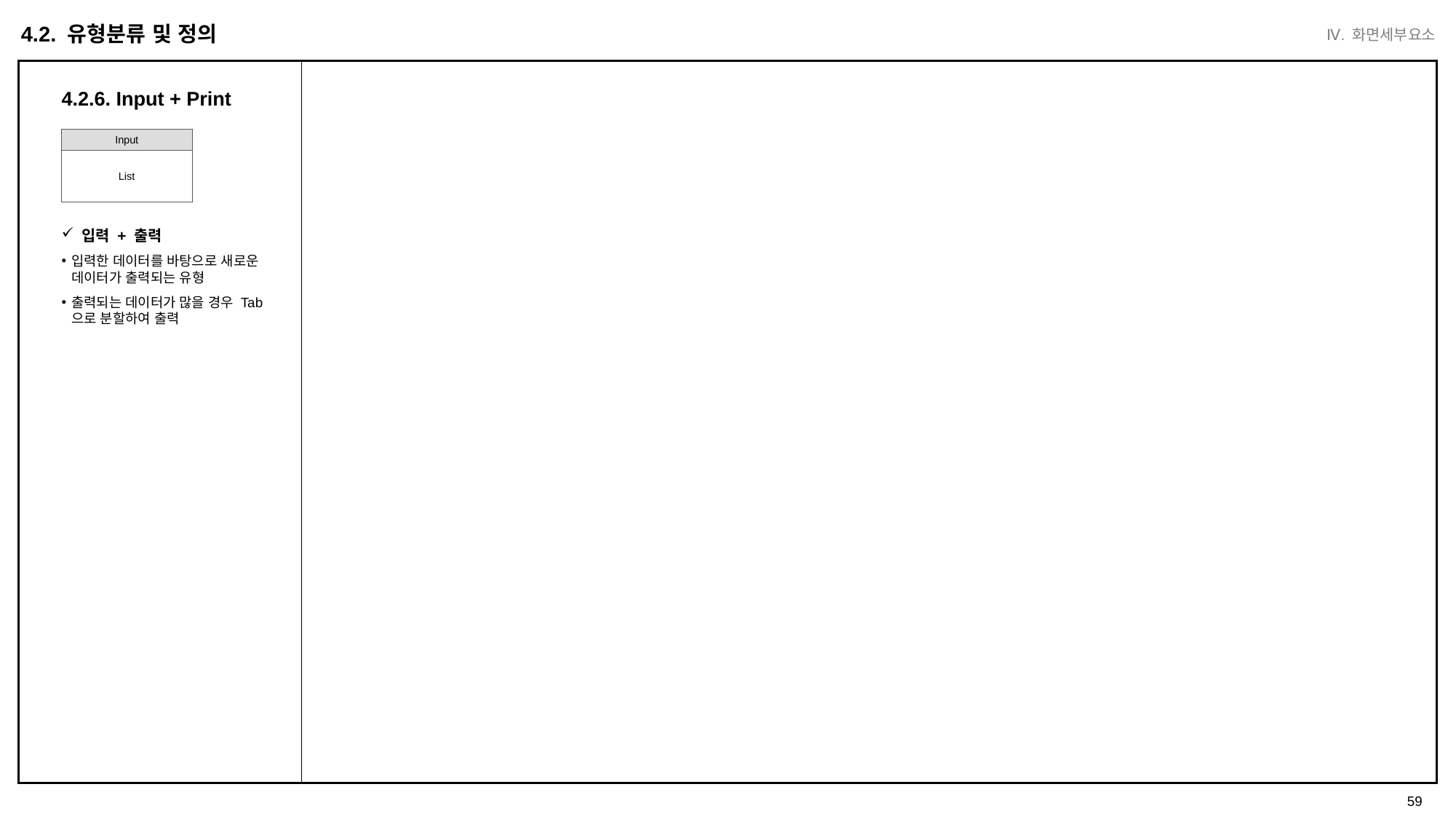

Ⅳ. 화면세부요소
4.2. 유형분류 및 정의
4.2.6. Input + Print
Input
List
입력 + 출력
입력한 데이터를 바탕으로 새로운 데이터가 출력되는 유형
출력되는 데이터가 많을 경우 Tab 으로 분할하여 출력